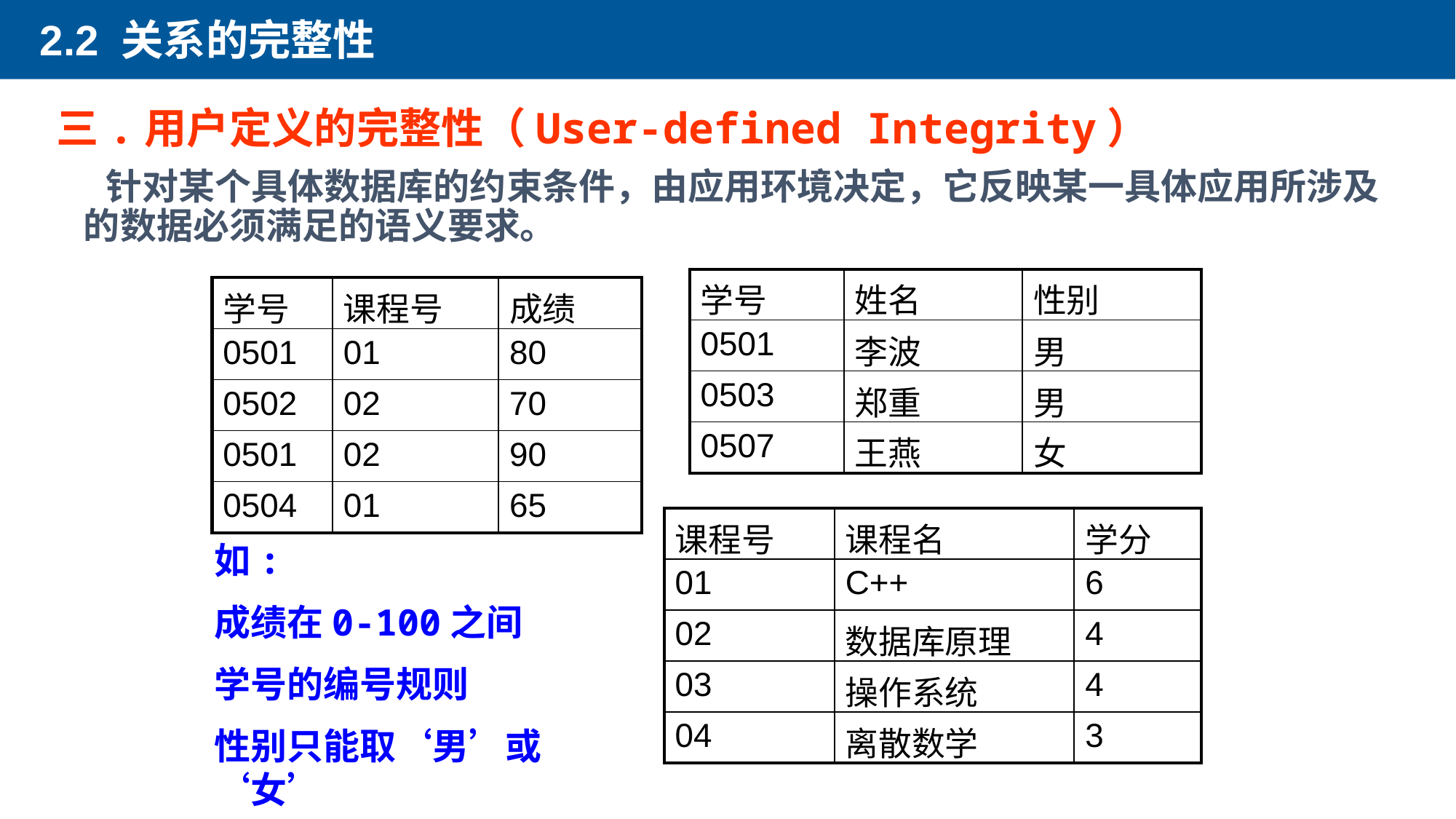

2.2 关系的完整性
三.用户定义的完整性（User-defined Integrity）
     针对某个具体数据库的约束条件，由应用环境决定，它反映某一具体应用所涉及的数据必须满足的语义要求。
| 学号 | 姓名 | 性别 |
| --- | --- | --- |
| 0501 | 李波 | 男 |
| 0503 | 郑重 | 男 |
| 0507 | 王燕 | 女 |
| 学号 | 课程号 | 成绩 |
| --- | --- | --- |
| 0501 | 01 | 80 |
| 0502 | 02 | 70 |
| 0501 | 02 | 90 |
| 0504 | 01 | 65 |
| 课程号 | 课程名 | 学分 |
| --- | --- | --- |
| 01 | C++ | 6 |
| 02 | 数据库原理 | 4 |
| 03 | 操作系统 | 4 |
| 04 | 离散数学 | 3 |
如:
成绩在0-100之间
学号的编号规则
性别只能取‘男’或‘女’